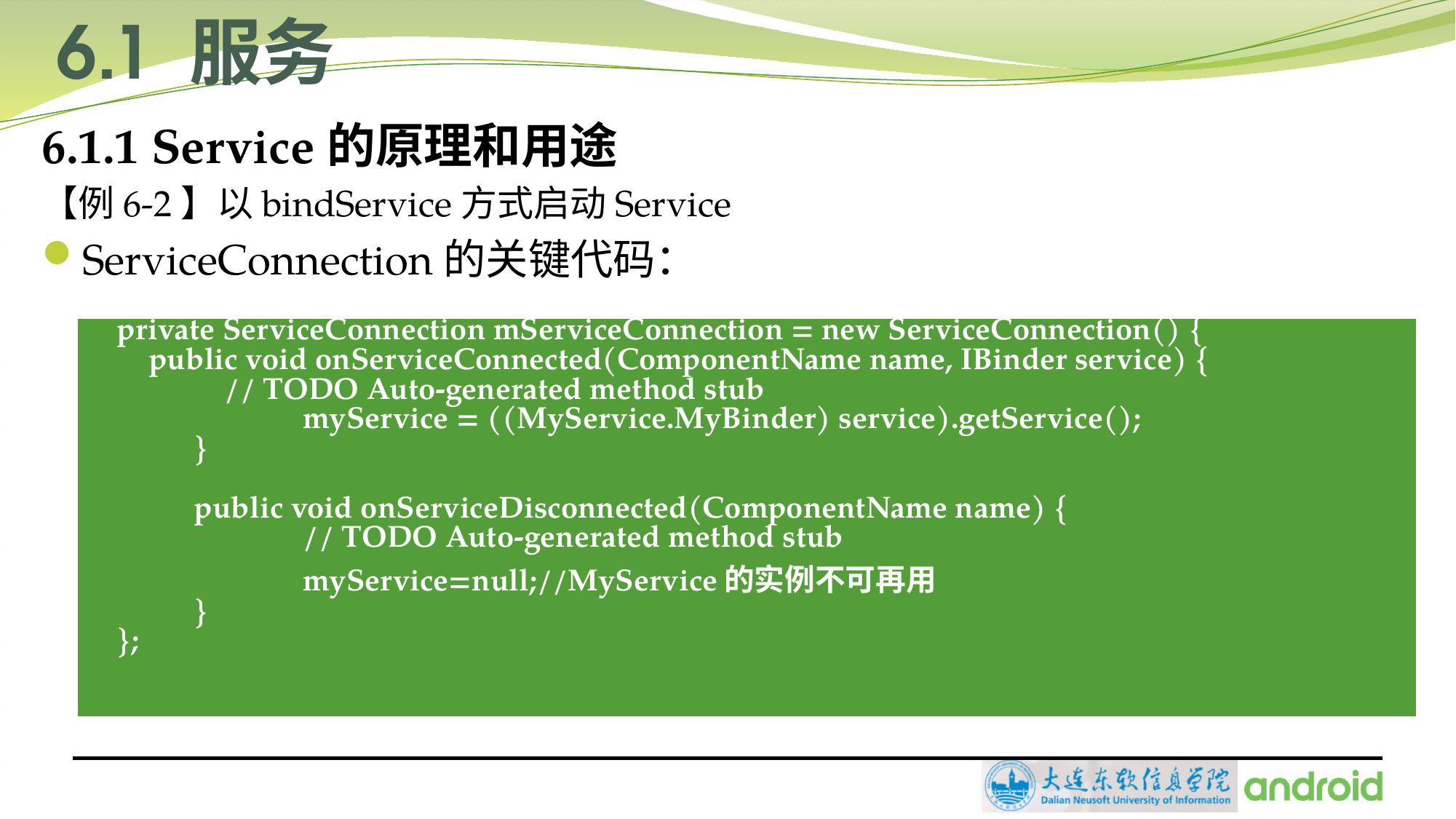

# 6.1 服务
6.1.1 Service的原理和用途
【例6-2】以bindService方式启动Service
ServiceConnection的关键代码：

| private ServiceConnection mServiceConnection = new ServiceConnection() { public void onServiceConnected(ComponentName name, IBinder service) { // TODO Auto-generated method stub myService = ((MyService.MyBinder) service).getService(); }   public void onServiceDisconnected(ComponentName name) { // TODO Auto-generated method stub myService=null;//MyService的实例不可再用 } }; |
| --- |